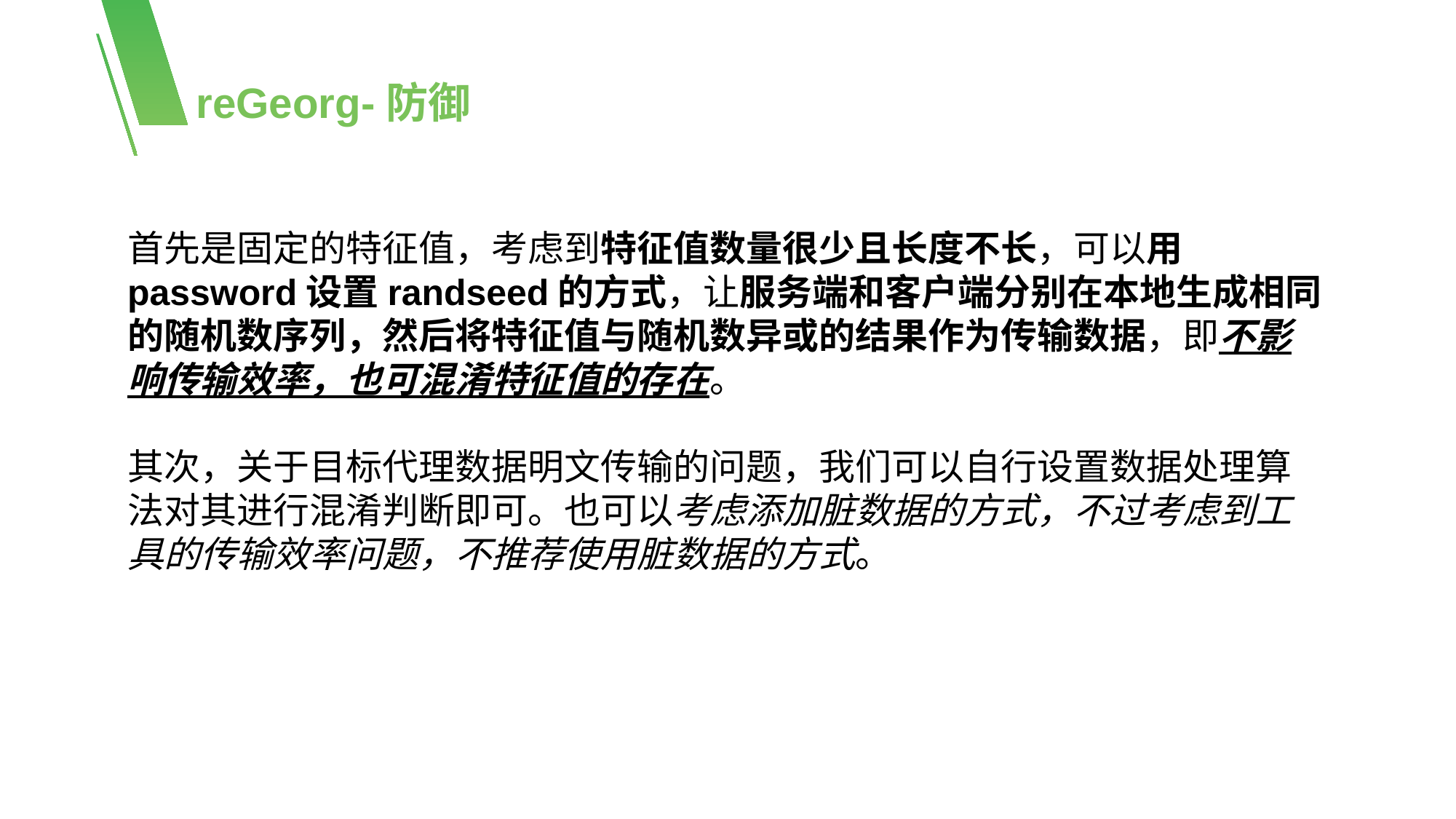

reGeorg-防御
首先是固定的特征值，考虑到特征值数量很少且长度不长，可以用password设置randseed的方式，让服务端和客户端分别在本地生成相同的随机数序列，然后将特征值与随机数异或的结果作为传输数据，即不影响传输效率，也可混淆特征值的存在。

其次，关于目标代理数据明文传输的问题，我们可以自行设置数据处理算法对其进行混淆判断即可。也可以考虑添加脏数据的方式，不过考虑到工具的传输效率问题，不推荐使用脏数据的方式。